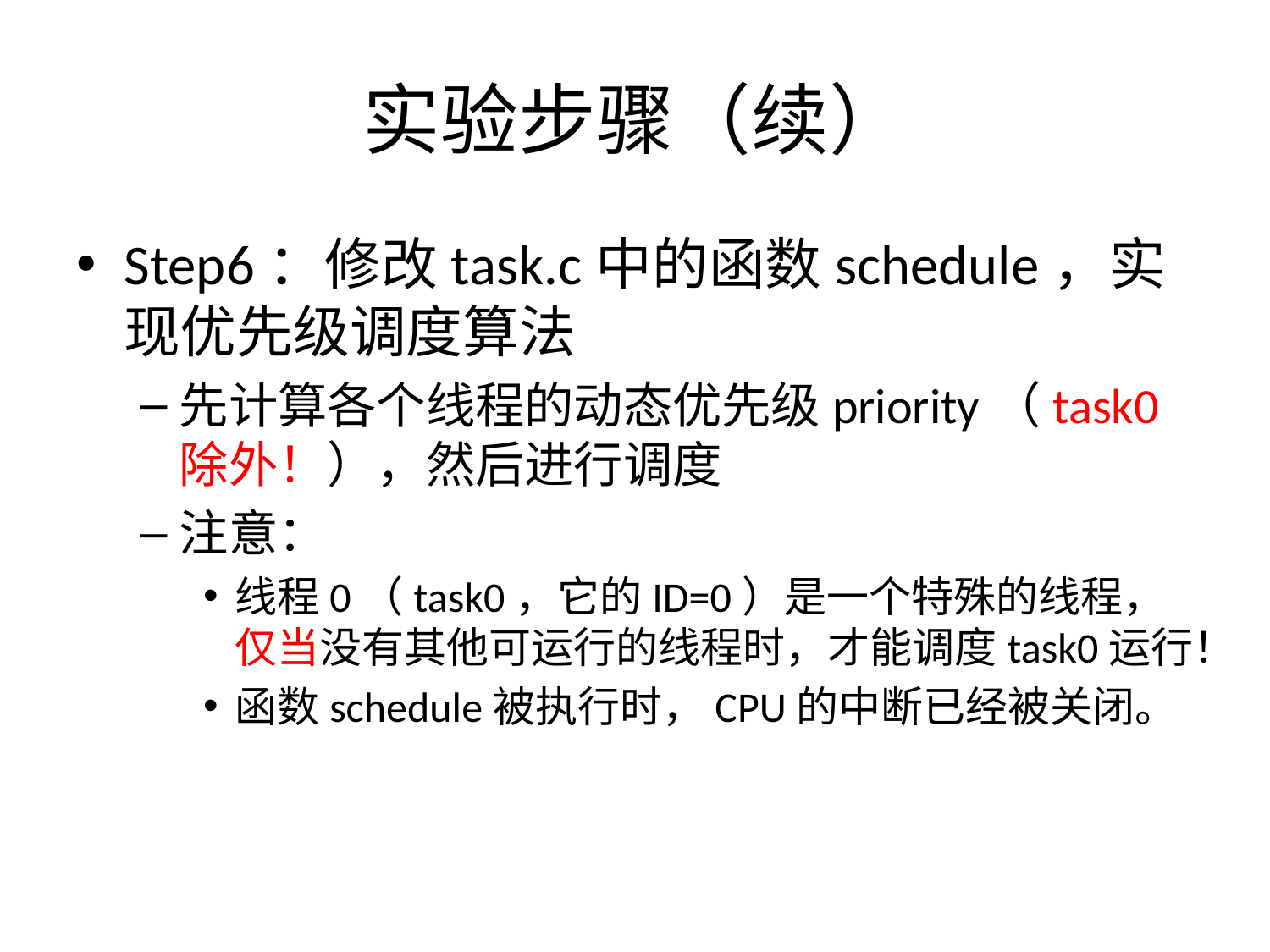

# 实验步骤（续）
Step6：修改task.c中的函数schedule，实现优先级调度算法
先计算各个线程的动态优先级priority（task0除外！），然后进行调度
注意：
线程0（task0，它的ID=0）是一个特殊的线程，仅当没有其他可运行的线程时，才能调度task0运行！
函数schedule被执行时，CPU的中断已经被关闭。